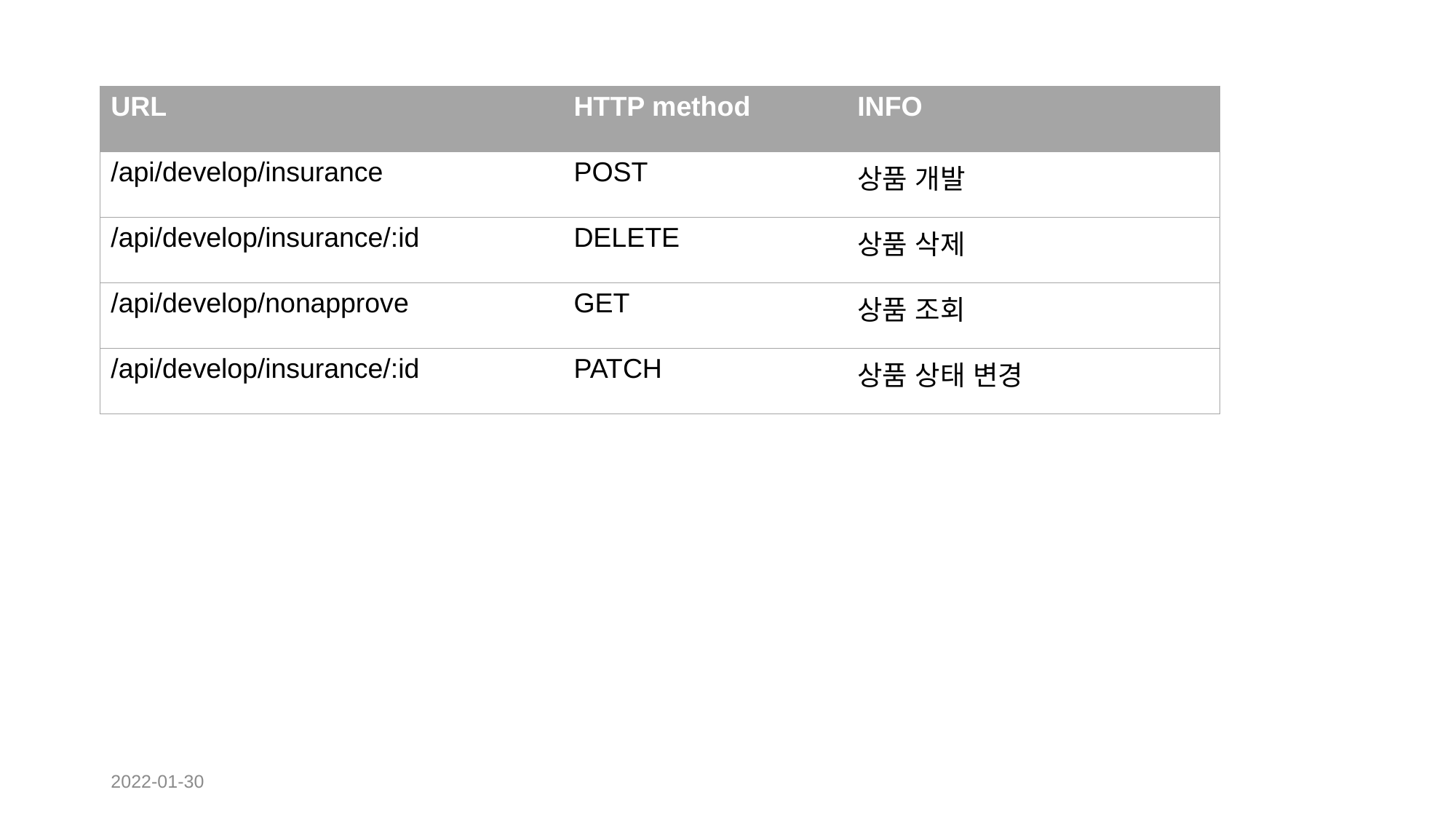

| URL | HTTP method | INFO |
| --- | --- | --- |
| /api/develop/insurance | POST | 상품 개발 |
| /api/develop/insurance/:id | DELETE | 상품 삭제 |
| /api/develop/nonapprove | GET | 상품 조회 |
| /api/develop/insurance/:id | PATCH | 상품 상태 변경 |
2022-01-30